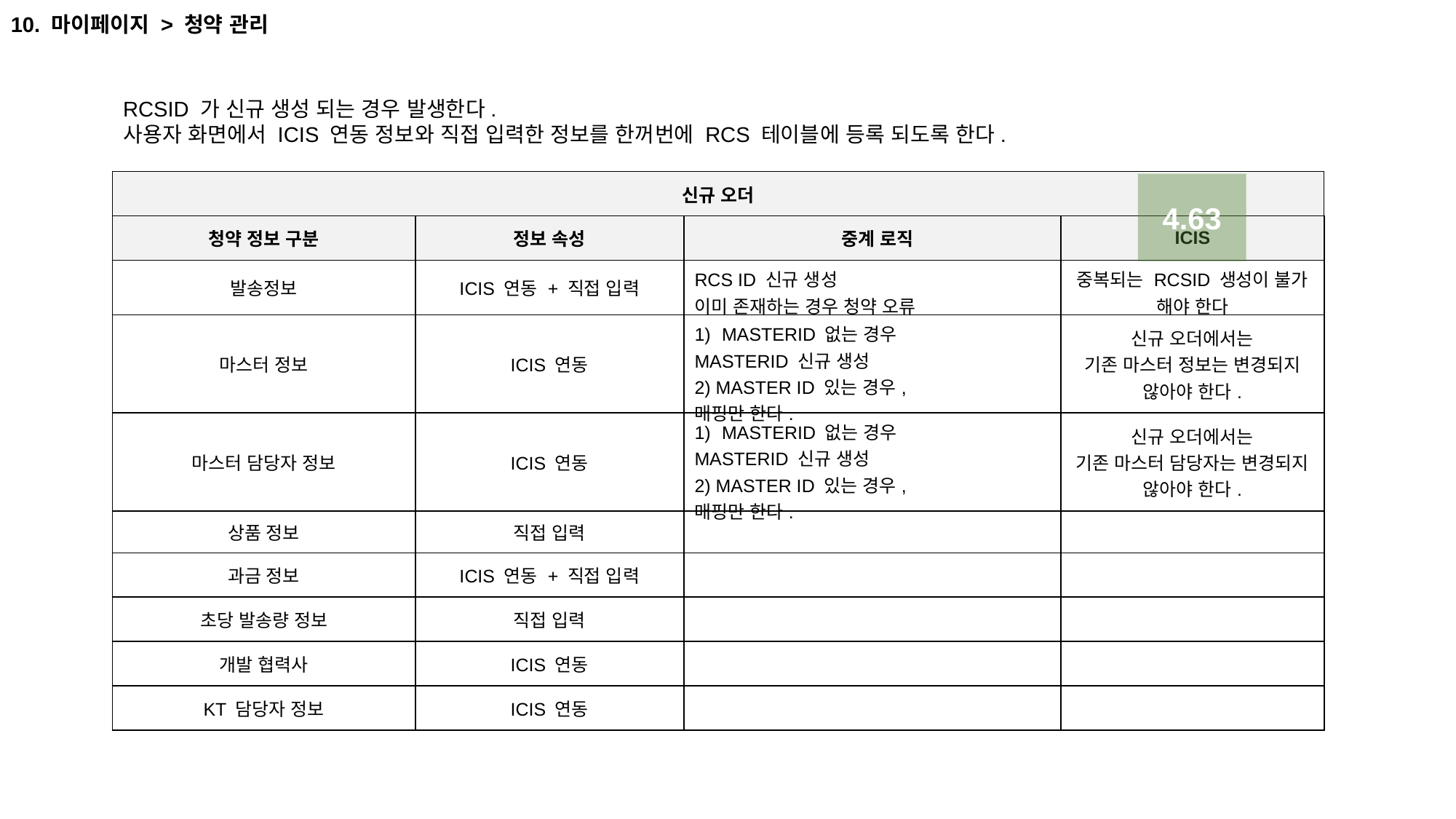

10. 마이페이지 > 청약 관리
RCSID 가 신규 생성 되는 경우 발생한다.
사용자 화면에서 ICIS 연동 정보와 직접 입력한 정보를 한꺼번에 RCS 테이블에 등록 되도록 한다.
| 신규 오더 |  |  |  |
| --- | --- | --- | --- |
| 청약 정보 구분 | 정보 속성 | 중계 로직 | ICIS |
| 발송정보 | ICIS 연동 + 직접 입력 | RCS ID 신규 생성 이미 존재하는 경우 청약 오류 | 중복되는 RCSID 생성이 불가 해야 한다 |
| 마스터 정보 | ICIS 연동 | MASTERID 없는 경우 MASTERID 신규 생성 2) MASTER ID 있는 경우, 매핑만 한다. | 신규 오더에서는 기존 마스터 정보는 변경되지 않아야 한다. |
| 마스터 담당자 정보 | ICIS 연동 | MASTERID 없는 경우 MASTERID 신규 생성 2) MASTER ID 있는 경우, 매핑만 한다. | 신규 오더에서는 기존 마스터 담당자는 변경되지 않아야 한다. |
| 상품 정보 | 직접 입력 |  |  |
| 과금 정보 | ICIS 연동 + 직접 입력 |  |  |
| 초당 발송량 정보 | 직접 입력 |  |  |
| 개발 협력사 | ICIS 연동 |  |  |
| KT 담당자 정보 | ICIS 연동 |  |  |
4.63